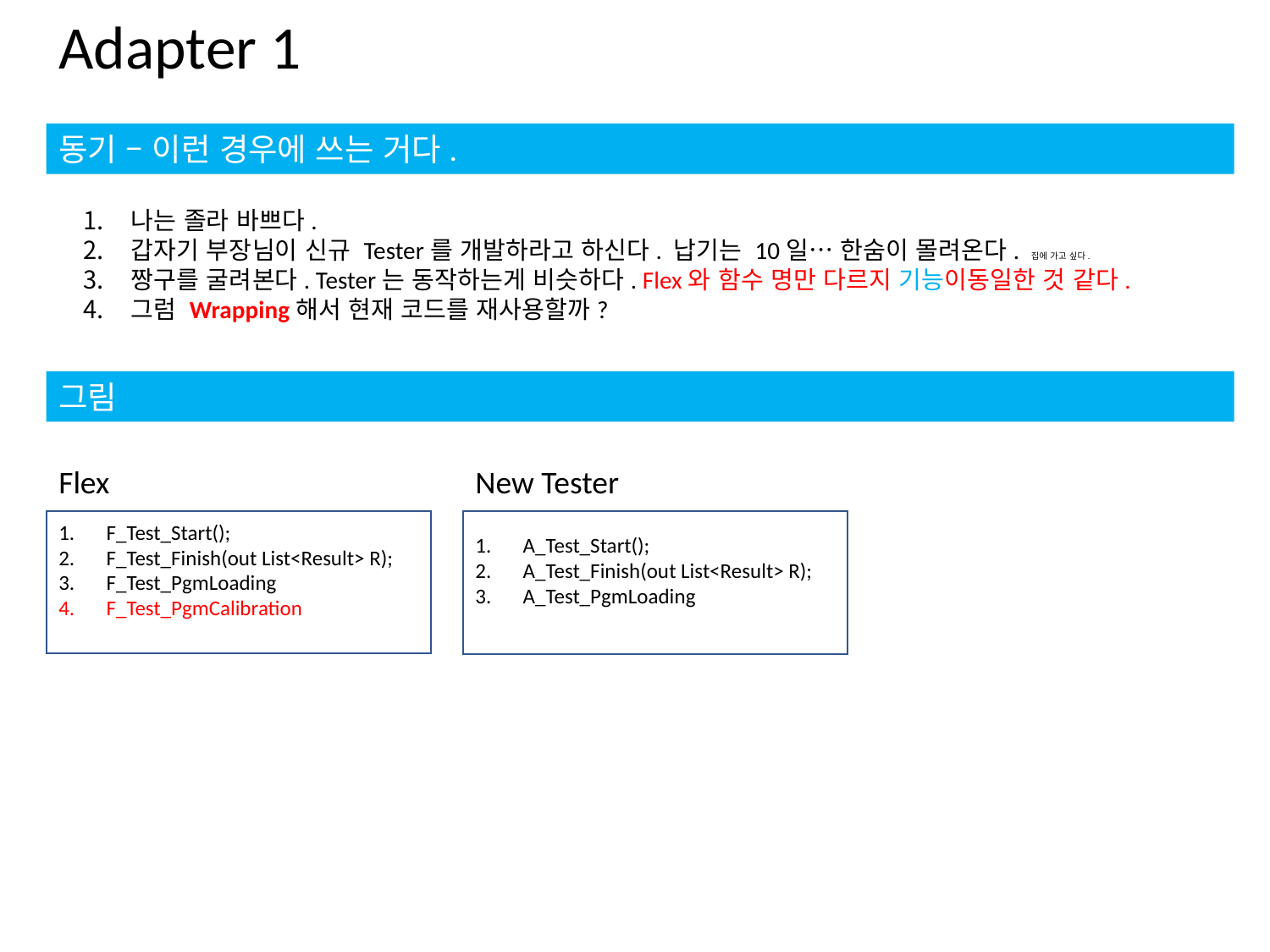

# Adapter 1
동기 – 이런 경우에 쓰는 거다.
나는 졸라 바쁘다.
갑자기 부장님이 신규 Tester를 개발하라고 하신다. 납기는 10일… 한숨이 몰려온다. 집에 가고 싶다.
짱구를 굴려본다. Tester는 동작하는게 비슷하다. Flex와 함수 명만 다르지 기능이동일한 것 같다.
그럼 Wrapping해서 현재 코드를 재사용할까?
그림
Flex
New Tester
F_Test_Start();
F_Test_Finish(out List<Result> R);
F_Test_PgmLoading
F_Test_PgmCalibration

A_Test_Start();
A_Test_Finish(out List<Result> R);
A_Test_PgmLoading